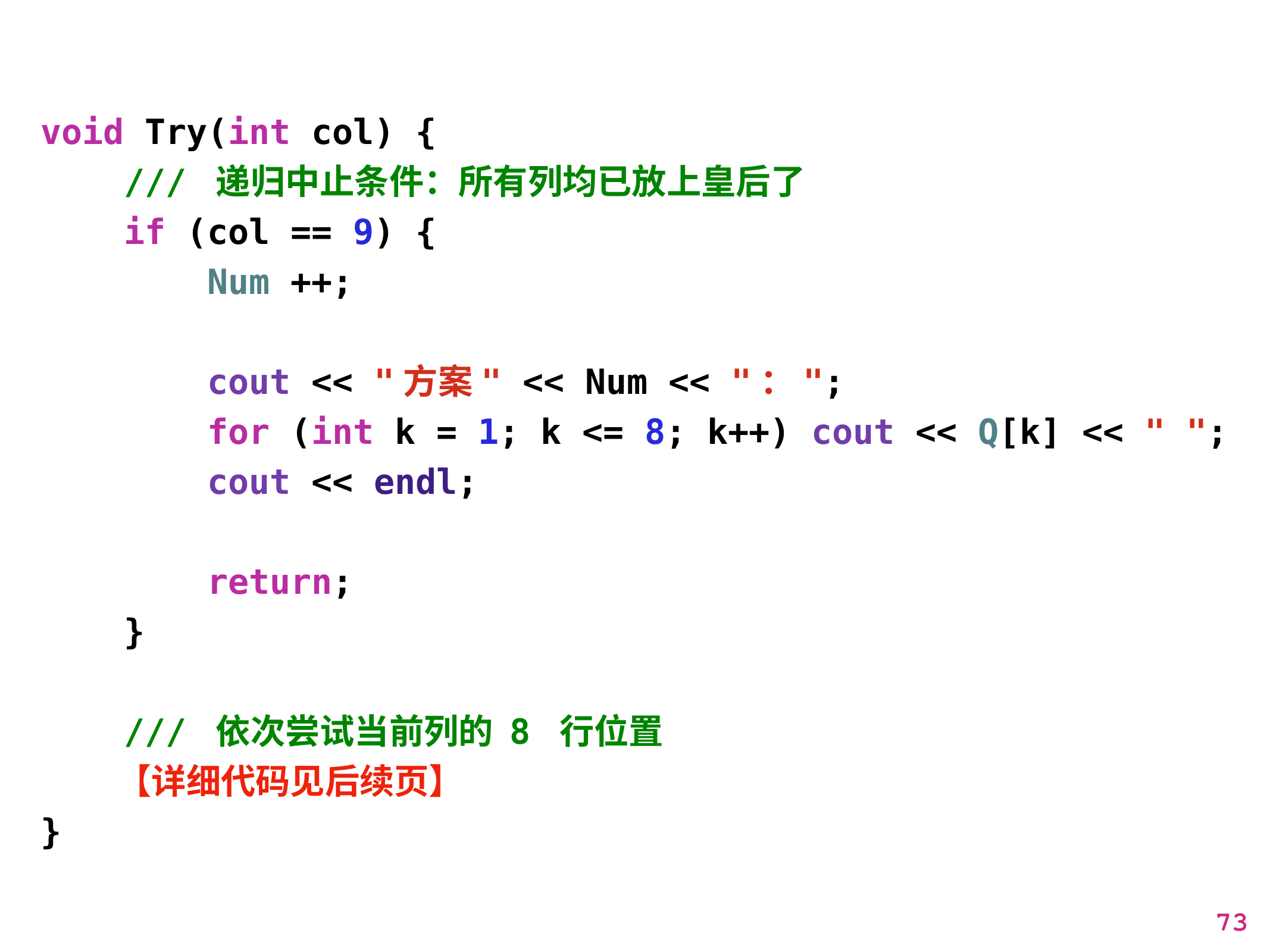

void Try(int col) {
    /// 递归中止条件：所有列均已放上皇后了
    if (col == 9) {
        Num ++;

        cout << "方案" << Num << "：";
        for (int k = 1; k <= 8; k++) cout << Q[k] << " ";
        cout << endl;

        return;
    }

    /// 依次尝试当前列的 8 行位置
       【详细代码见后续页】
}
73